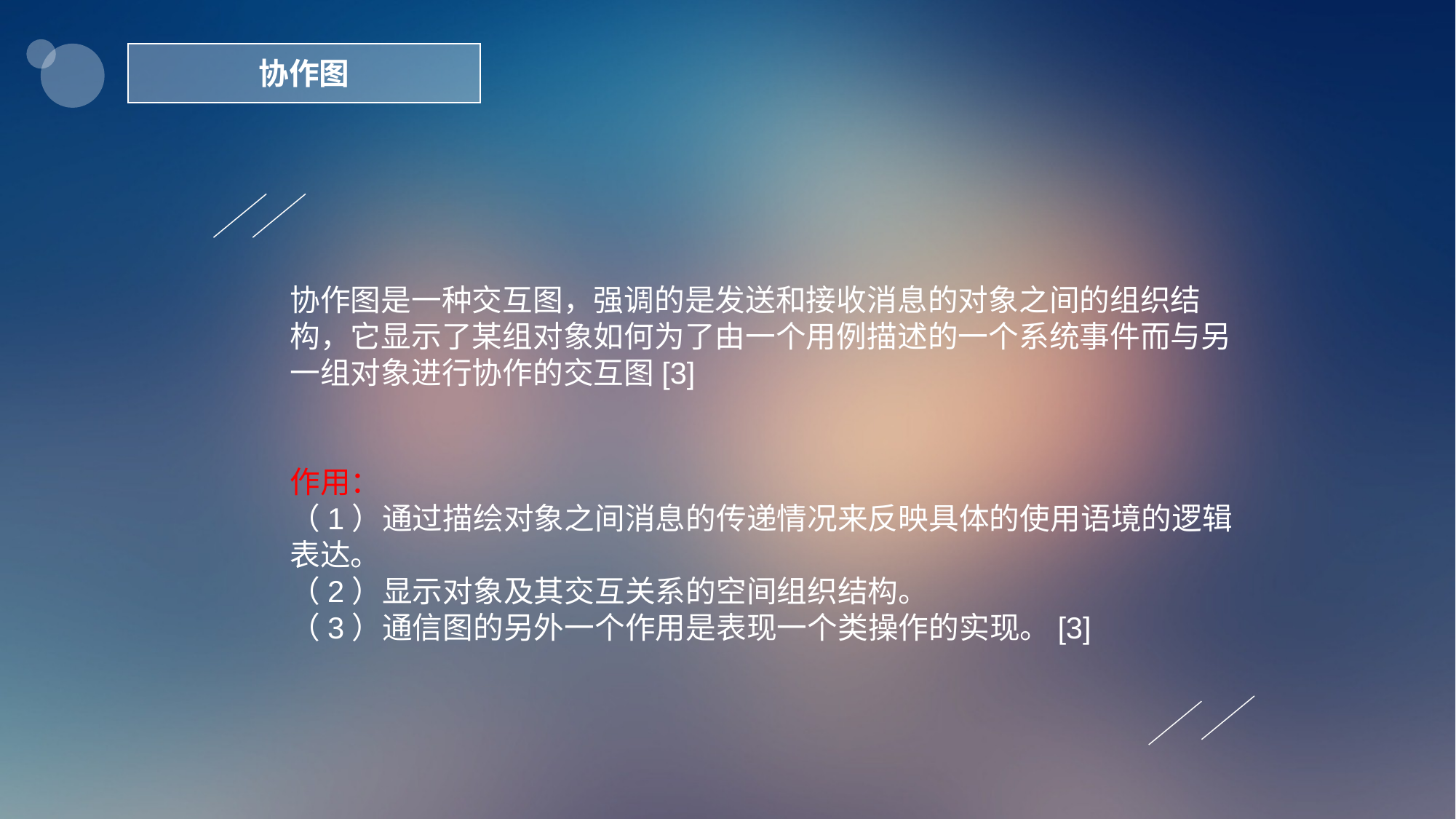

协作图

协作图是一种交互图，强调的是发送和接收消息的对象之间的组织结构，它显示了某组对象如何为了由一个用例描述的一个系统事件而与另一组对象进行协作的交互图[3]

作用：
（1）通过描绘对象之间消息的传递情况来反映具体的使用语境的逻辑表达。
（2）显示对象及其交互关系的空间组织结构。
（3）通信图的另外一个作用是表现一个类操作的实现。[3]